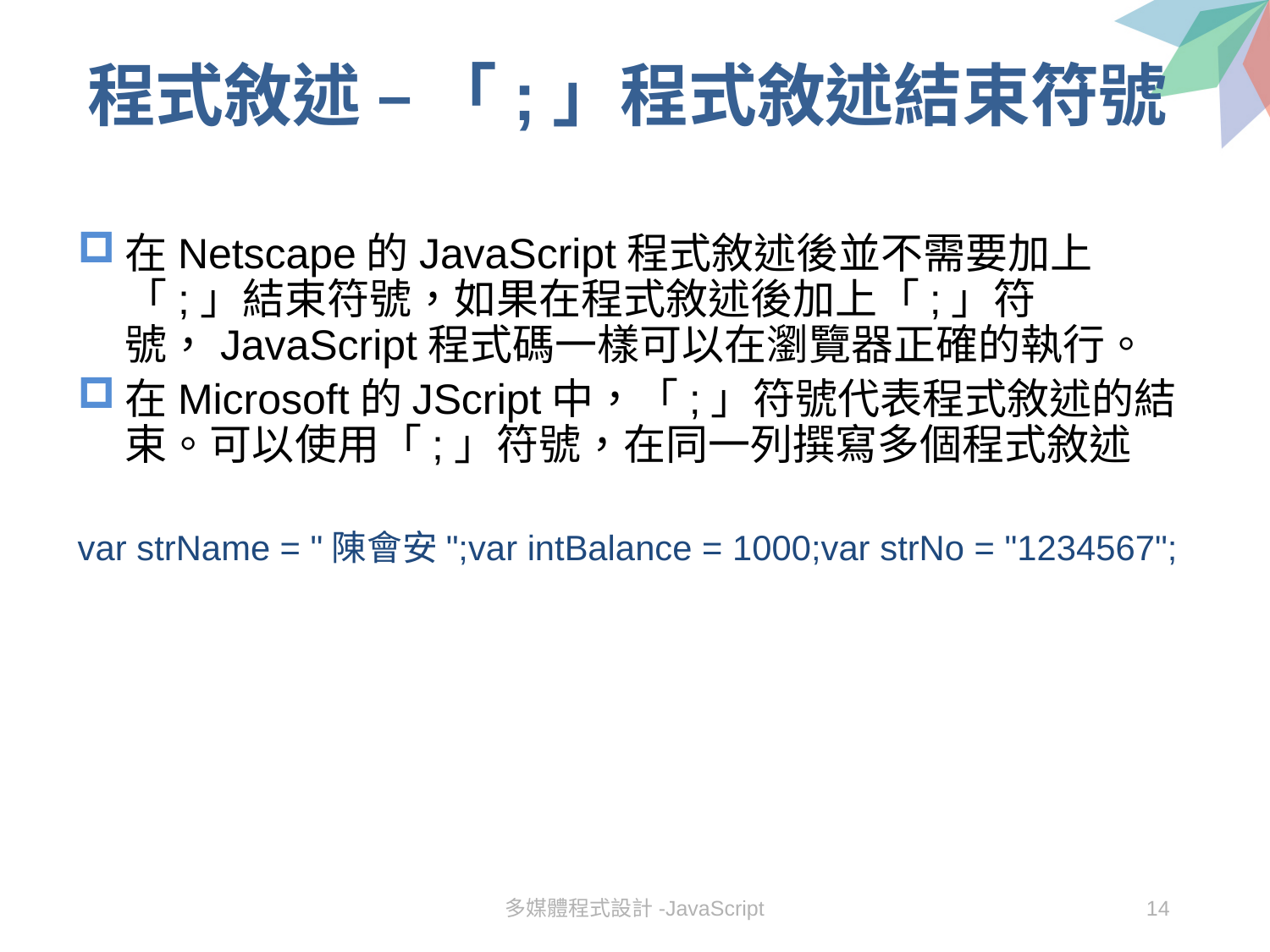

# 程式敘述 – 「;」程式敘述結束符號
在Netscape的JavaScript程式敘述後並不需要加上「;」結束符號，如果在程式敘述後加上「;」符號，JavaScript程式碼一樣可以在瀏覽器正確的執行。
在Microsoft的JScript中，「;」符號代表程式敘述的結束。可以使用「;」符號，在同一列撰寫多個程式敘述

var strName = "陳會安";var intBalance = 1000;var strNo = "1234567";

多媒體程式設計-JavaScript
14